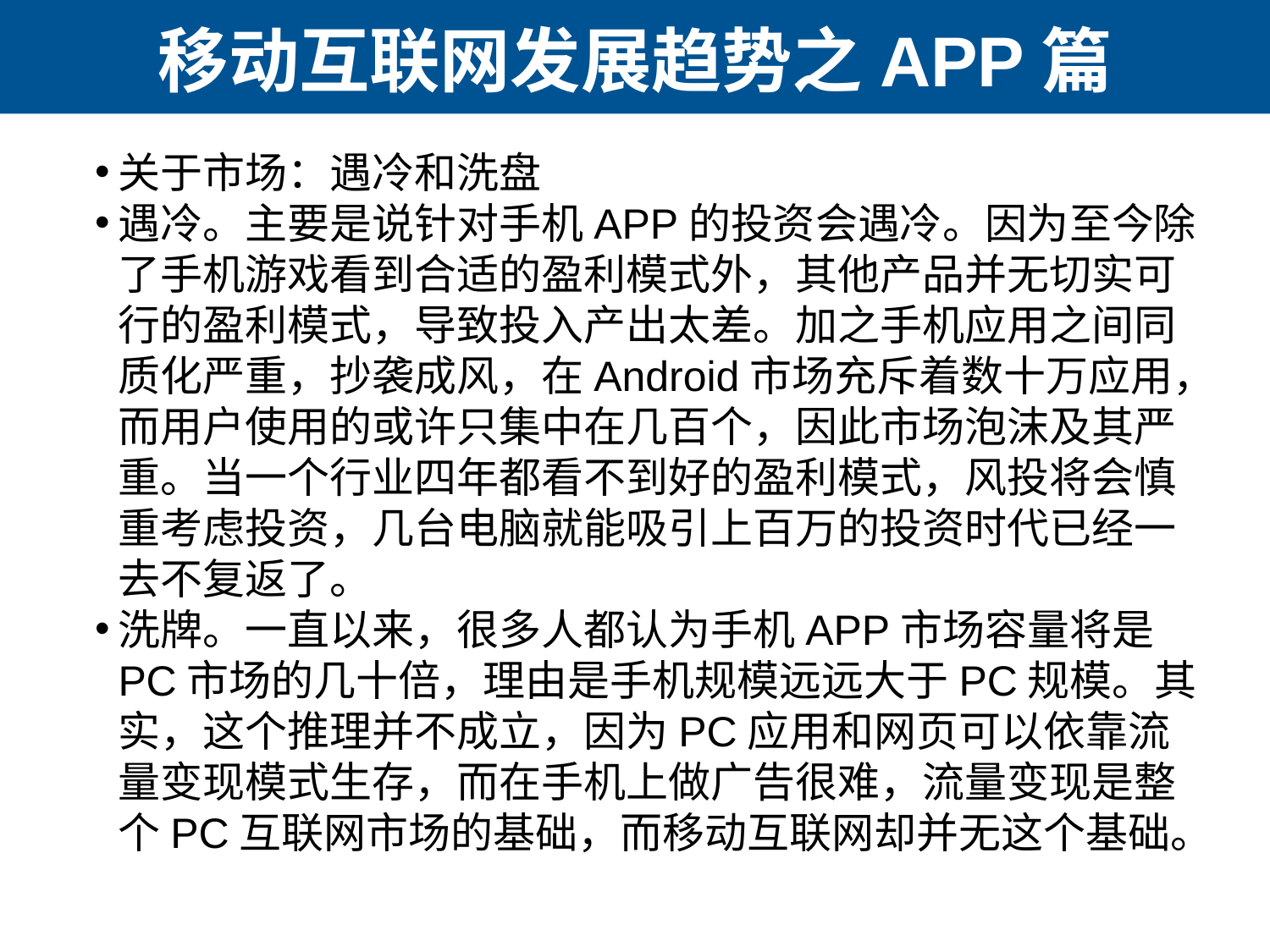

# 移动互联网发展趋势之APP篇
关于市场：遇冷和洗盘
遇冷。主要是说针对手机APP的投资会遇冷。因为至今除了手机游戏看到合适的盈利模式外，其他产品并无切实可行的盈利模式，导致投入产出太差。加之手机应用之间同质化严重，抄袭成风，在Android市场充斥着数十万应用，而用户使用的或许只集中在几百个，因此市场泡沫及其严重。当一个行业四年都看不到好的盈利模式，风投将会慎重考虑投资，几台电脑就能吸引上百万的投资时代已经一去不复返了。
洗牌。一直以来，很多人都认为手机APP市场容量将是PC市场的几十倍，理由是手机规模远远大于PC规模。其实，这个推理并不成立，因为PC应用和网页可以依靠流量变现模式生存，而在手机上做广告很难，流量变现是整个PC互联网市场的基础，而移动互联网却并无这个基础。